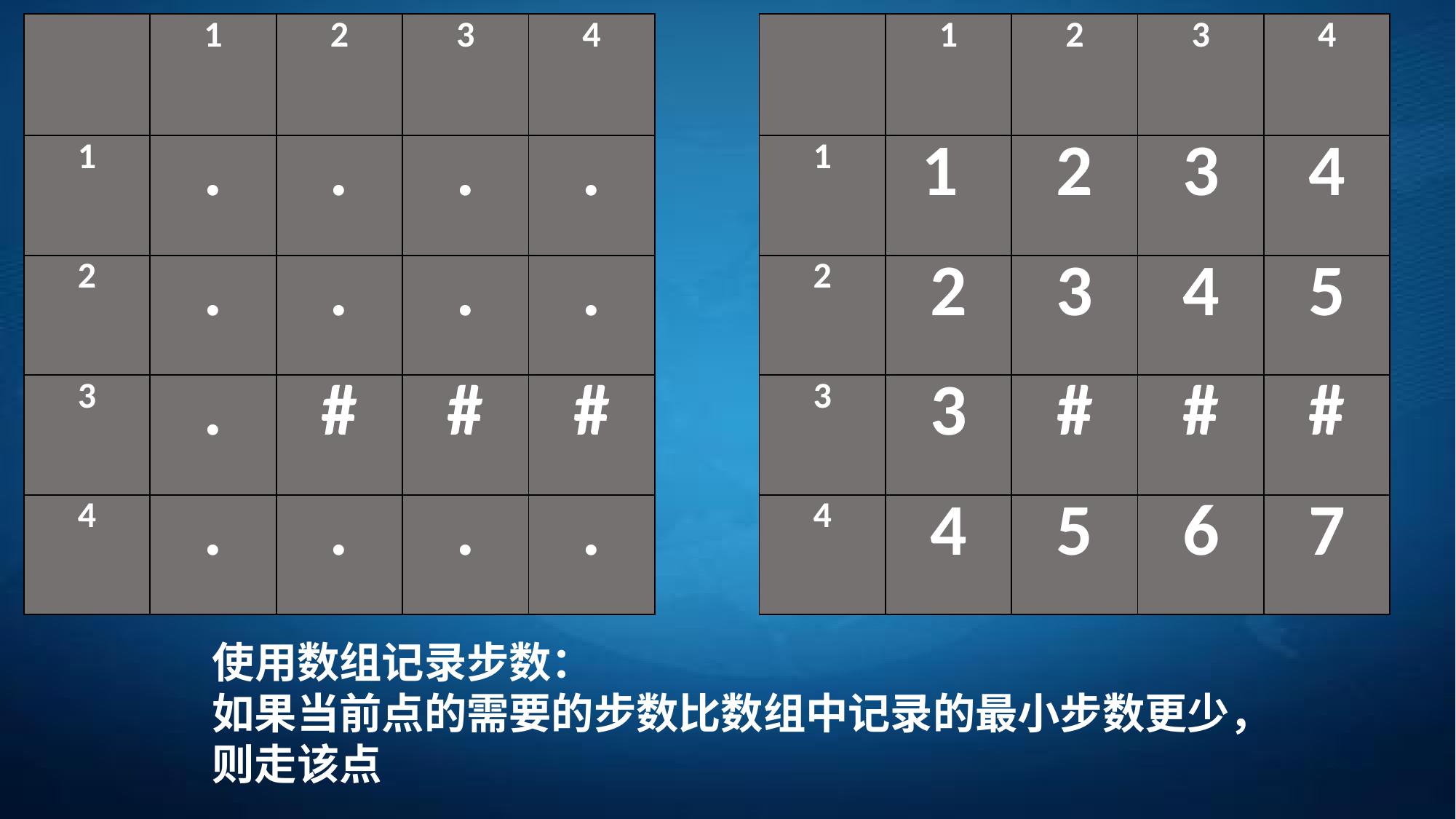

|  | 1 | 2 | 3 | 4 |
| --- | --- | --- | --- | --- |
| 1 | . | . | . | . |
| 2 | . | . | . | . |
| 3 | . | # | # | # |
| 4 | . | . | . | . |
|  | 1 | 2 | 3 | 4 |
| --- | --- | --- | --- | --- |
| 1 | 1 | 2 | 3 | 4 |
| 2 | 2 | 3 | 4 | 5 |
| 3 | 3 | # | # | # |
| 4 | 4 | 5 | 6 | 7 |
使用数组记录步数：
如果当前点的需要的步数比数组中记录的最小步数更少，则走该点